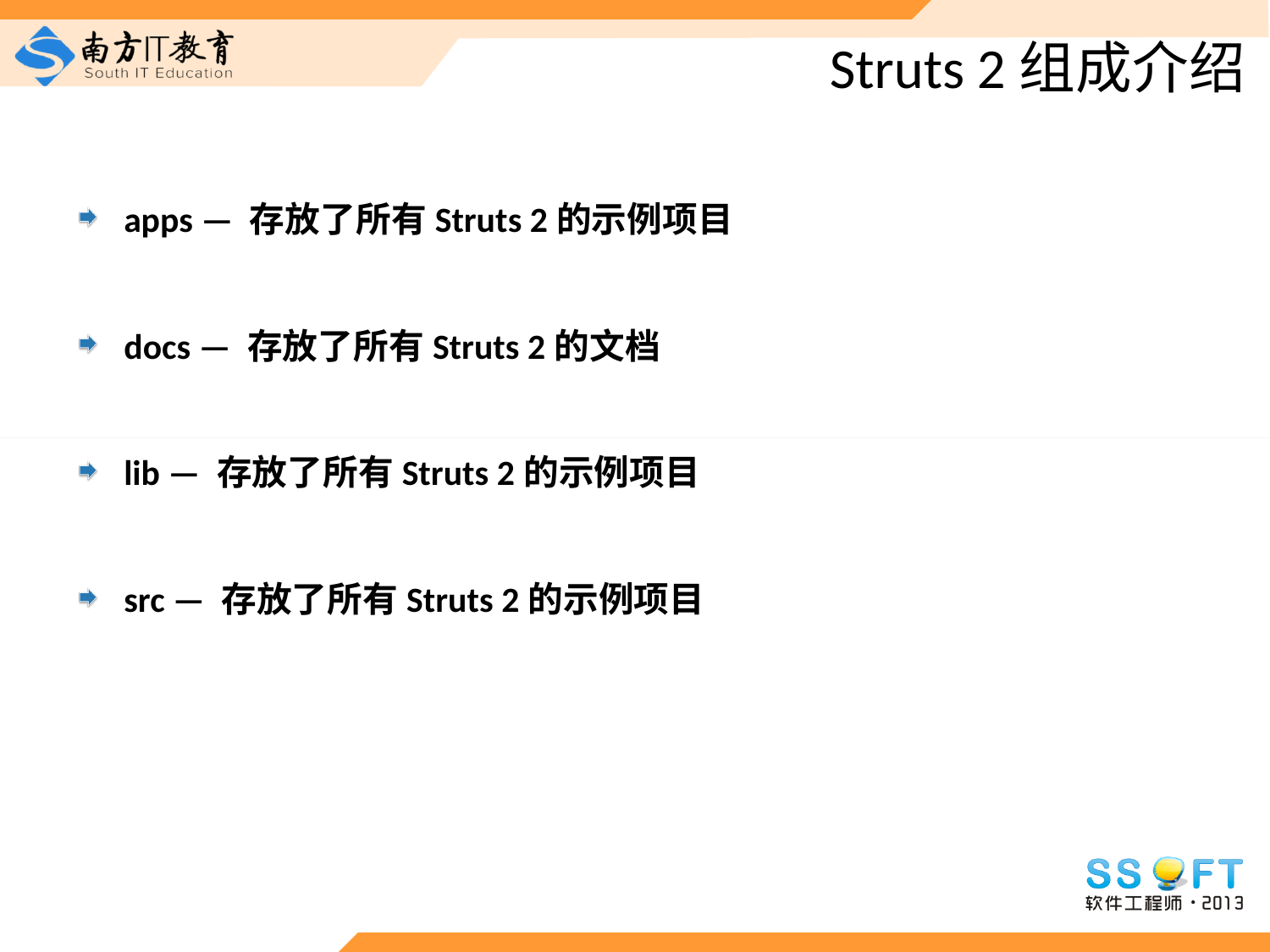

# Struts 2组成介绍
apps — 存放了所有Struts 2的示例项目

docs — 存放了所有Struts 2的文档

lib — 存放了所有Struts 2的示例项目

src — 存放了所有Struts 2的示例项目